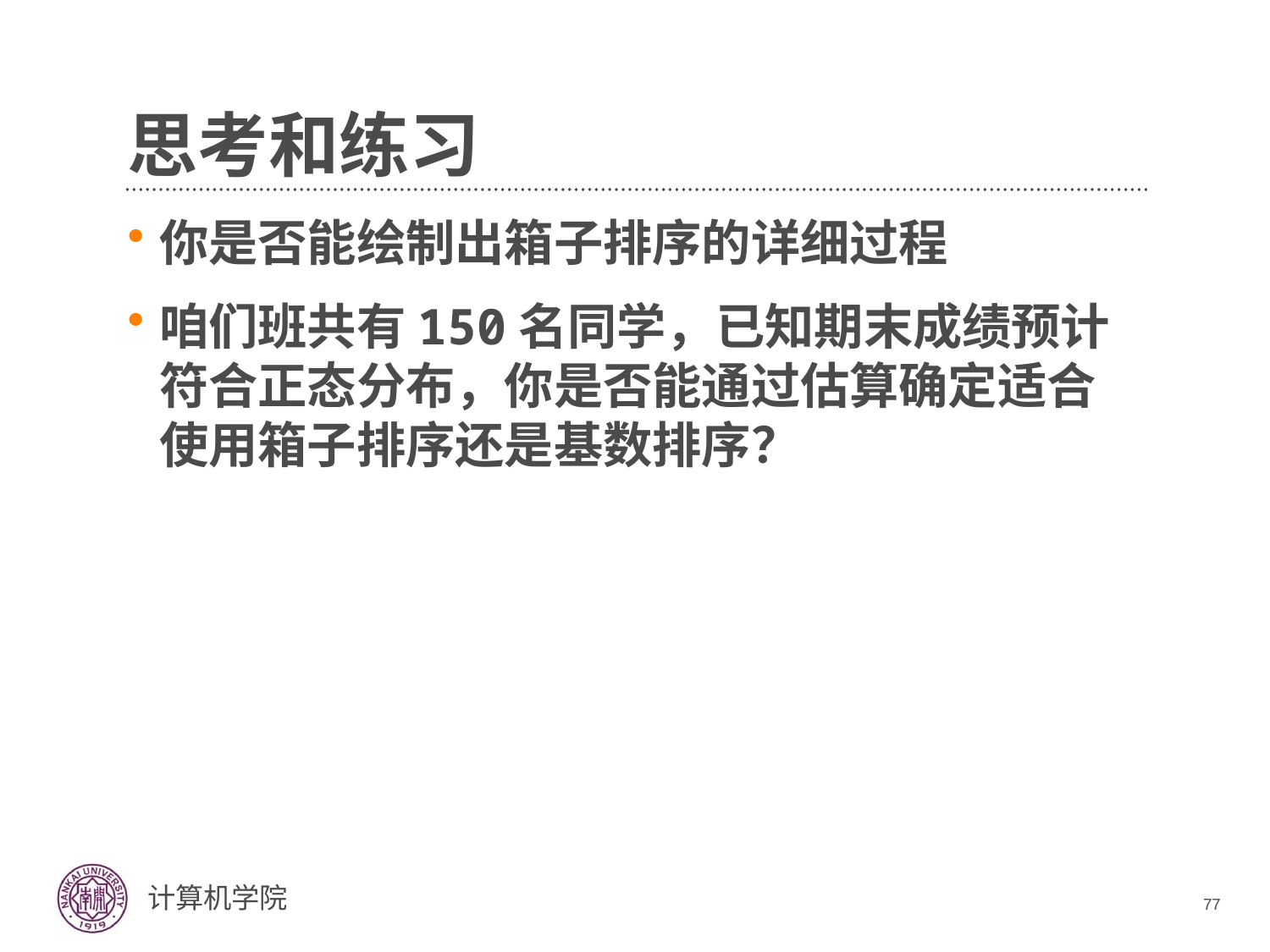

# 思考和练习
你是否能绘制出箱子排序的详细过程
咱们班共有150名同学，已知期末成绩预计符合正态分布，你是否能通过估算确定适合使用箱子排序还是基数排序？

77